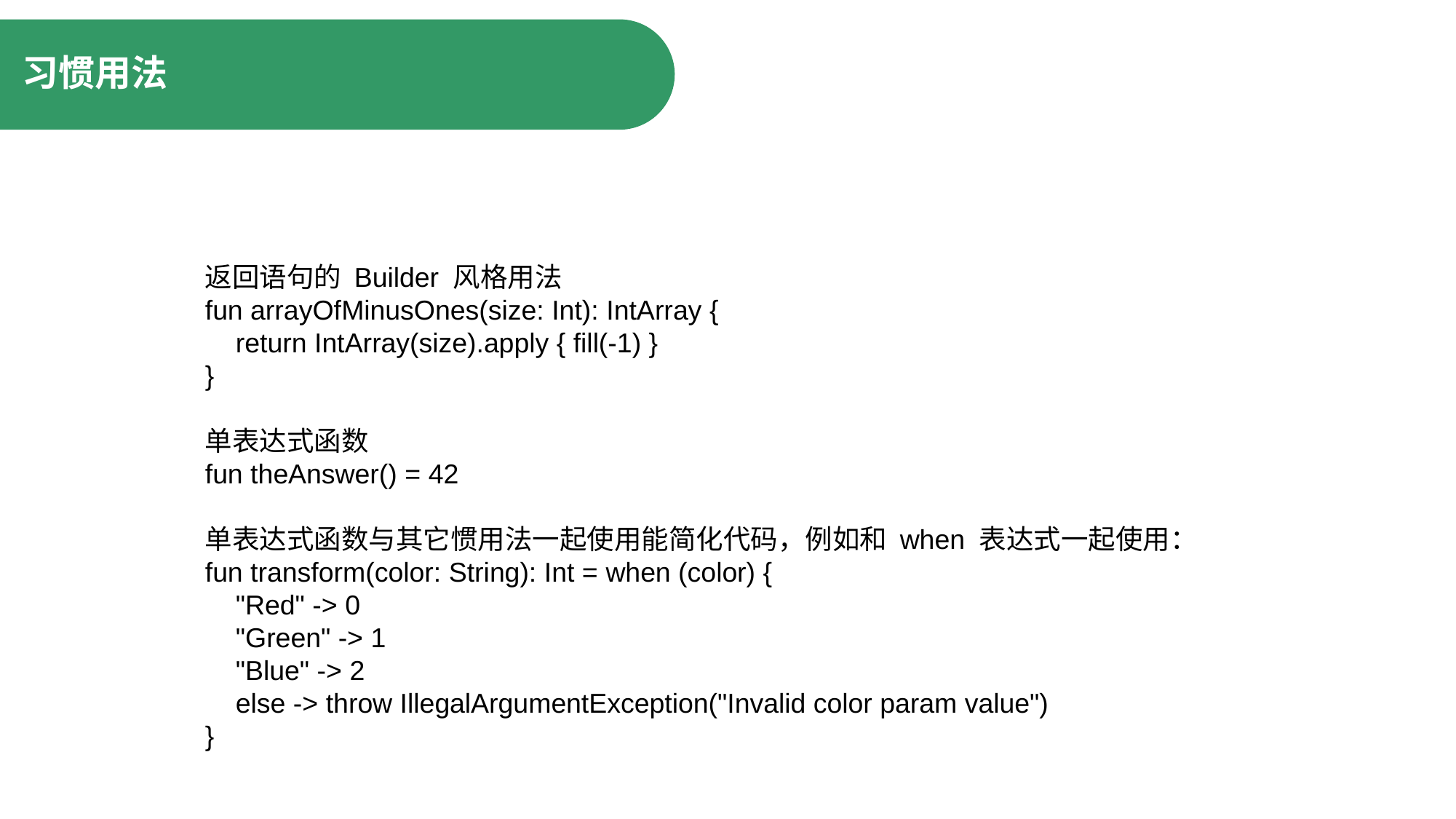

习惯用法
返回语句的 Builder 风格用法
fun arrayOfMinusOnes(size: Int): IntArray {
    return IntArray(size).apply { fill(-1) }
}

单表达式函数
fun theAnswer() = 42

单表达式函数与其它惯用法一起使用能简化代码，例如和 when 表达式一起使用：
fun transform(color: String): Int = when (color) {
    "Red" -> 0
    "Green" -> 1
    "Blue" -> 2
    else -> throw IllegalArgumentException("Invalid color param value")
}